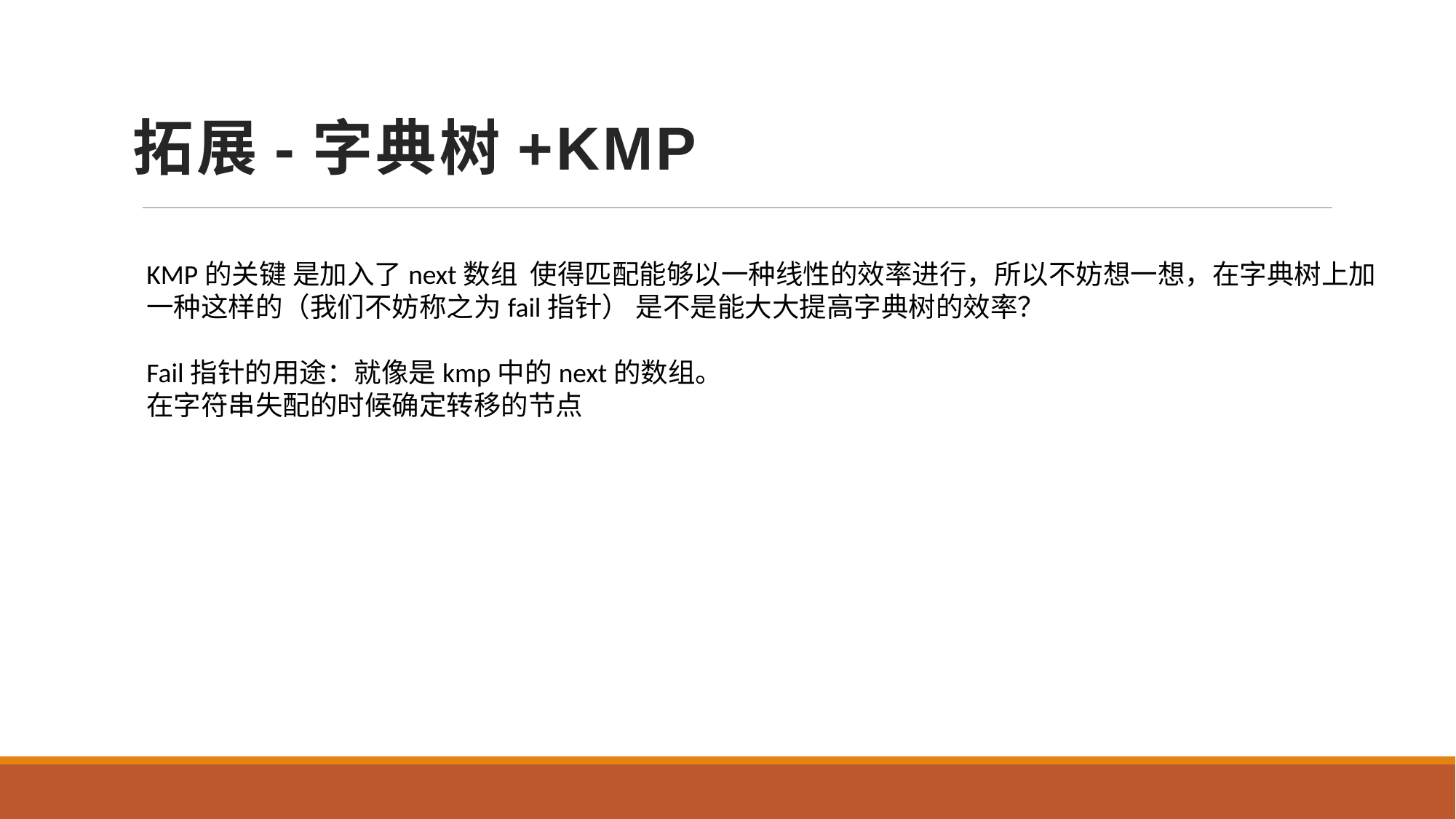

拓展-字典树+KMP
KMP的关键 是加入了next数组  使得匹配能够以一种线性的效率进行，所以不妨想一想，在字典树上加
一种这样的（我们不妨称之为fail指针） 是不是能大大提高字典树的效率？

Fail指针的用途：就像是kmp中的next的数组。
在字符串失配的时候确定转移的节点